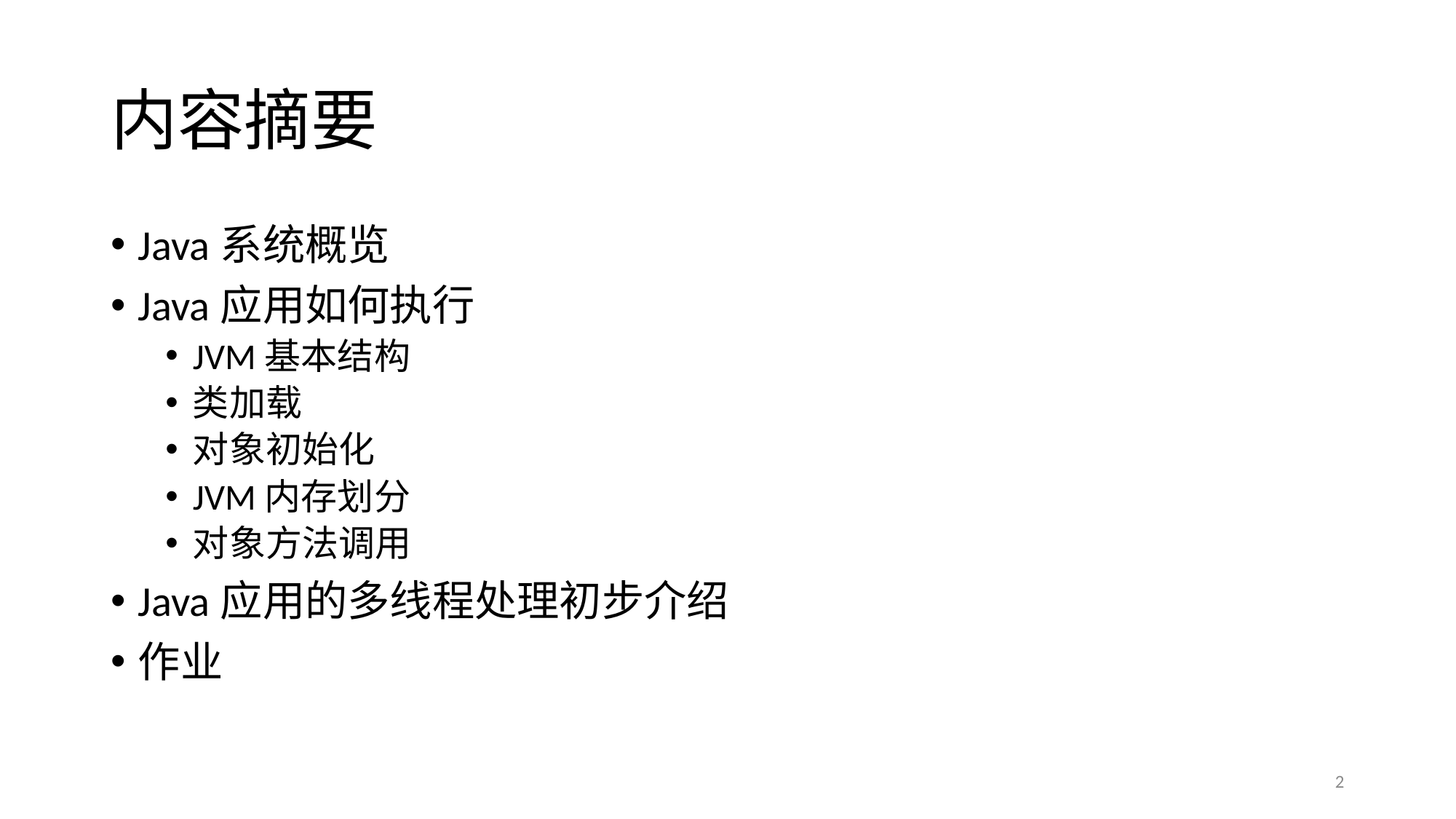

# 内容摘要
Java系统概览
Java应用如何执行
JVM基本结构
类加载
对象初始化
JVM内存划分
对象方法调用
Java应用的多线程处理初步介绍
作业
2